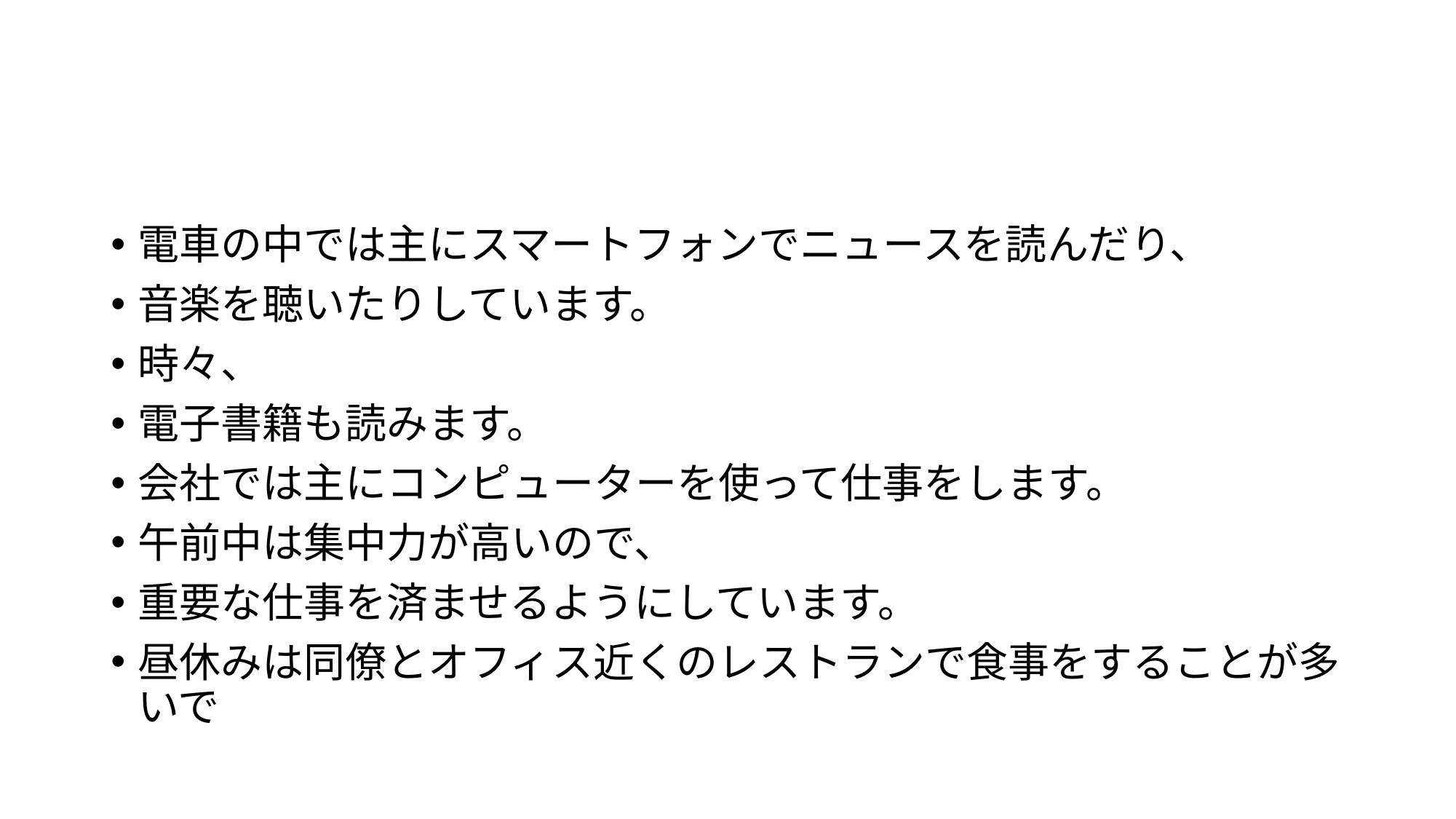

電車の中では主にスマートフォンでニュースを読んだり、
音楽を聴いたりしています。
時々、
電子書籍も読みます。
会社では主にコンピューターを使って仕事をします。
午前中は集中力が高いので、
重要な仕事を済ませるようにしています。
昼休みは同僚とオフィス近くのレストランで食事をすることが多いで